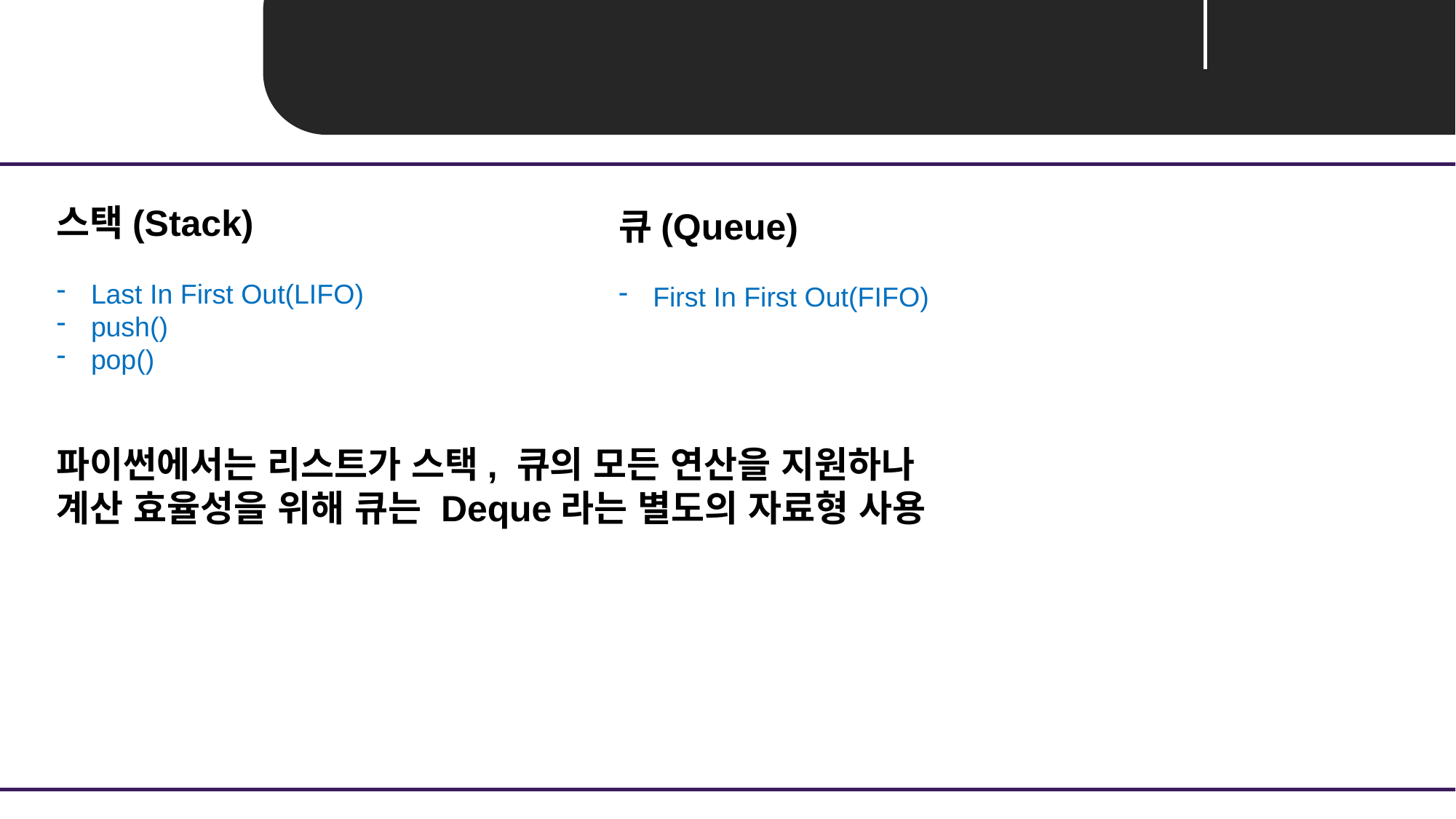

Unit  01 ㅣ  Stack & Queue
스택(Stack)

Last In First Out(LIFO)
push()
pop()

큐(Queue)

First In First Out(FIFO)

파이썬에서는 리스트가 스택, 큐의 모든 연산을 지원하나
계산 효율성을 위해 큐는 Deque라는 별도의 자료형 사용